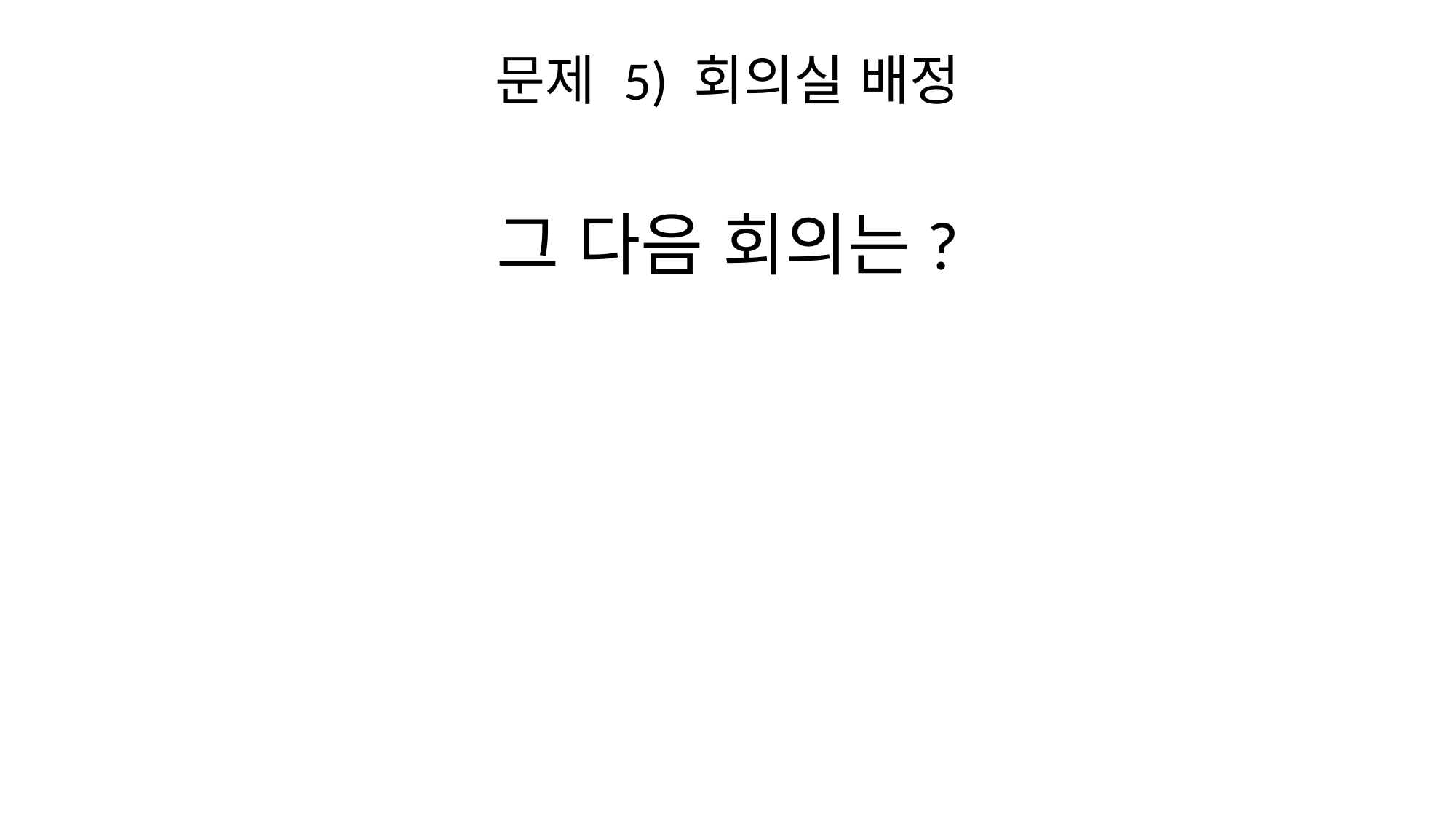

# 문제 5) 회의실 배정
그 다음 회의는?